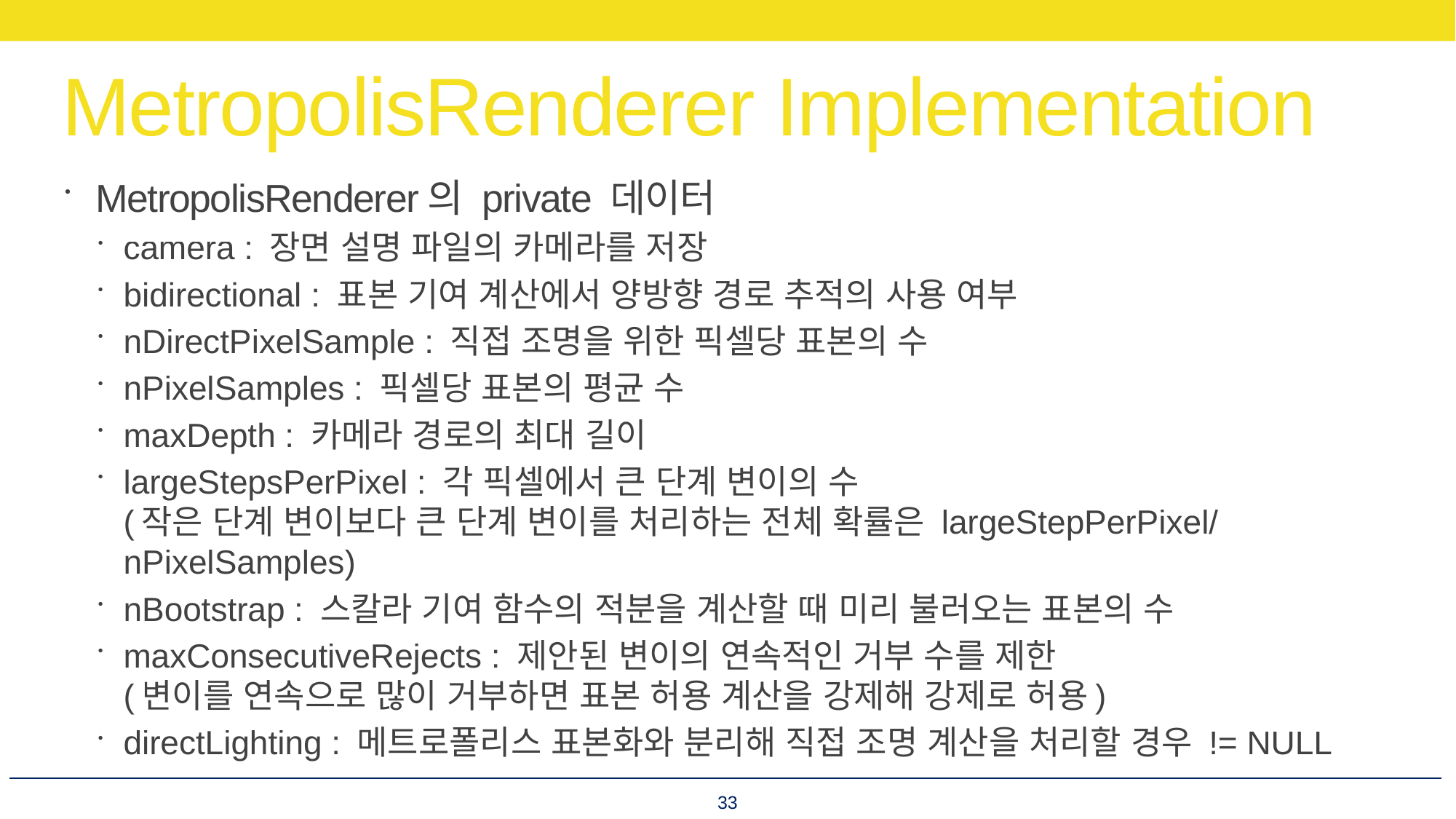

# MetropolisRenderer Implementation
MetropolisRenderer의 private 데이터
camera : 장면 설명 파일의 카메라를 저장
bidirectional : 표본 기여 계산에서 양방향 경로 추적의 사용 여부
nDirectPixelSample : 직접 조명을 위한 픽셀당 표본의 수
nPixelSamples : 픽셀당 표본의 평균 수
maxDepth : 카메라 경로의 최대 길이
largeStepsPerPixel : 각 픽셀에서 큰 단계 변이의 수
(작은 단계 변이보다 큰 단계 변이를 처리하는 전체 확률은 largeStepPerPixel/nPixelSamples)
nBootstrap : 스칼라 기여 함수의 적분을 계산할 때 미리 불러오는 표본의 수
maxConsecutiveRejects : 제안된 변이의 연속적인 거부 수를 제한
(변이를 연속으로 많이 거부하면 표본 허용 계산을 강제해 강제로 허용)
directLighting : 메트로폴리스 표본화와 분리해 직접 조명 계산을 처리할 경우 != NULL
33